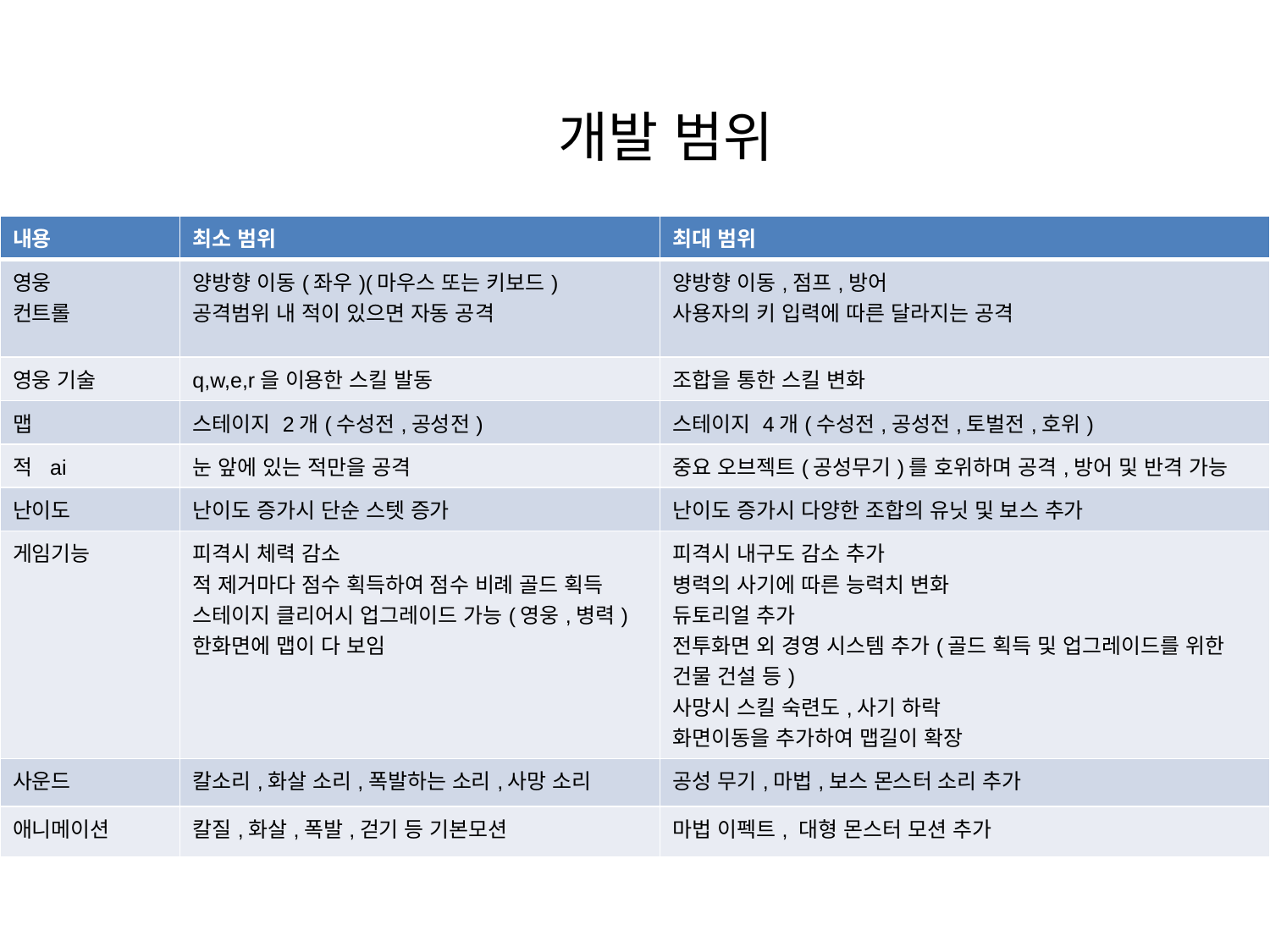

# 개발 범위
| 내용 | 최소 범위 | 최대 범위 |
| --- | --- | --- |
| 영웅 컨트롤 | 양방향 이동(좌우)(마우스 또는 키보드) 공격범위 내 적이 있으면 자동 공격 | 양방향 이동,점프,방어 사용자의 키 입력에 따른 달라지는 공격 |
| 영웅 기술 | q,w,e,r을 이용한 스킬 발동 | 조합을 통한 스킬 변화 |
| 맵 | 스테이지 2개(수성전,공성전) | 스테이지 4개(수성전,공성전,토벌전,호위) |
| 적 ai | 눈 앞에 있는 적만을 공격 | 중요 오브젝트(공성무기)를 호위하며 공격,방어 및 반격 가능 |
| 난이도 | 난이도 증가시 단순 스텟 증가 | 난이도 증가시 다양한 조합의 유닛 및 보스 추가 |
| 게임기능 | 피격시 체력 감소 적 제거마다 점수 획득하여 점수 비례 골드 획득 스테이지 클리어시 업그레이드 가능(영웅,병력) 한화면에 맵이 다 보임 | 피격시 내구도 감소 추가 병력의 사기에 따른 능력치 변화 듀토리얼 추가 전투화면 외 경영 시스템 추가(골드 획득 및 업그레이드를 위한 건물 건설 등) 사망시 스킬 숙련도,사기 하락 화면이동을 추가하여 맵길이 확장 |
| 사운드 | 칼소리,화살 소리,폭발하는 소리,사망 소리 | 공성 무기,마법,보스 몬스터 소리 추가 |
| 애니메이션 | 칼질,화살,폭발,걷기 등 기본모션 | 마법 이펙트, 대형 몬스터 모션 추가 |